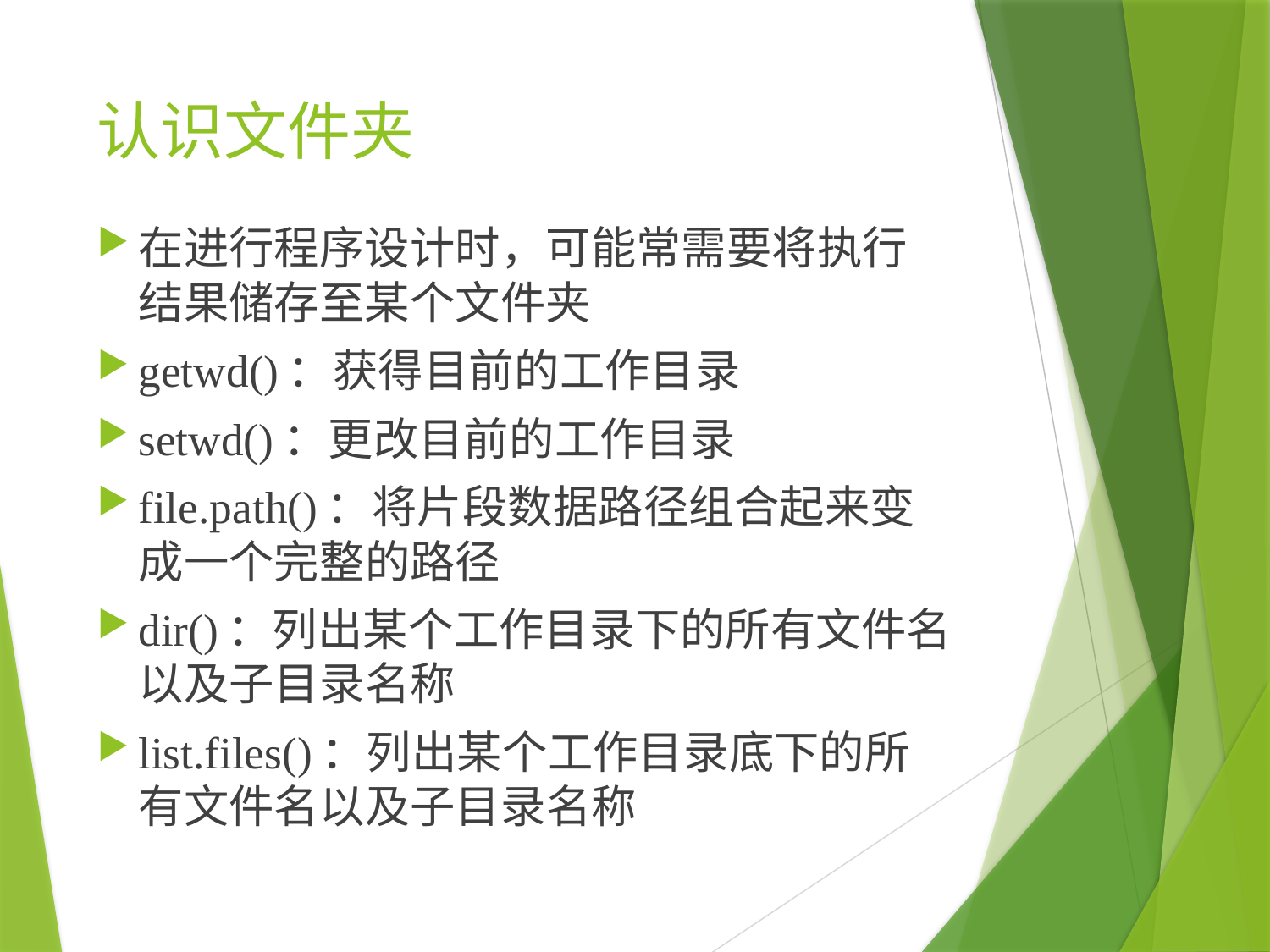

# 认识文件夹
在进行程序设计时，可能常需要将执行结果储存至某个文件夹
getwd()：获得目前的工作目录
setwd()：更改目前的工作目录
file.path()：将片段数据路径组合起来变成一个完整的路径
dir()：列出某个工作目录下的所有文件名以及子目录名称
list.files()：列出某个工作目录底下的所有文件名以及子目录名称